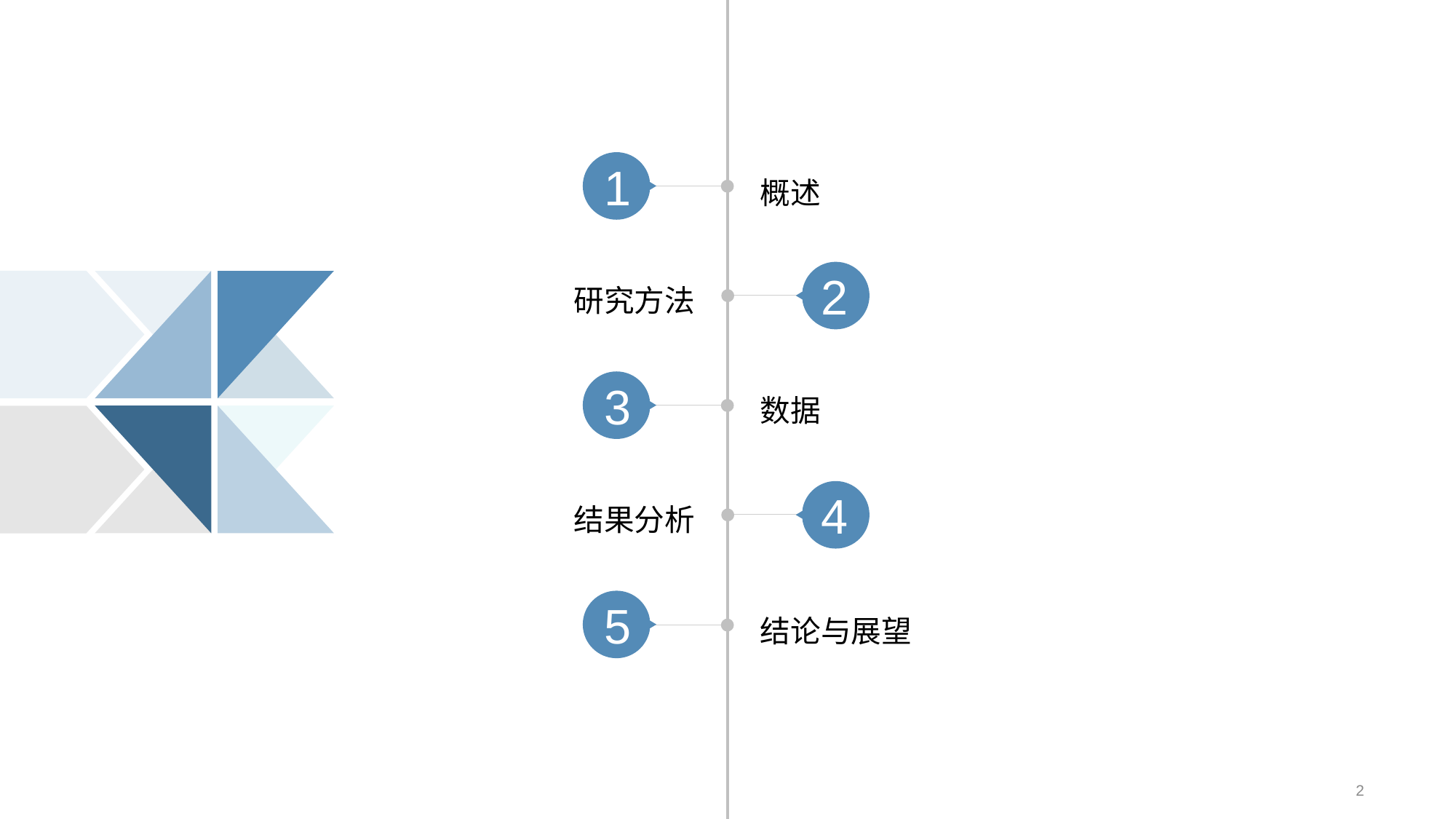

1
概述

研究方法
2

数据
3

结果分析
4

5
结论与展望

2